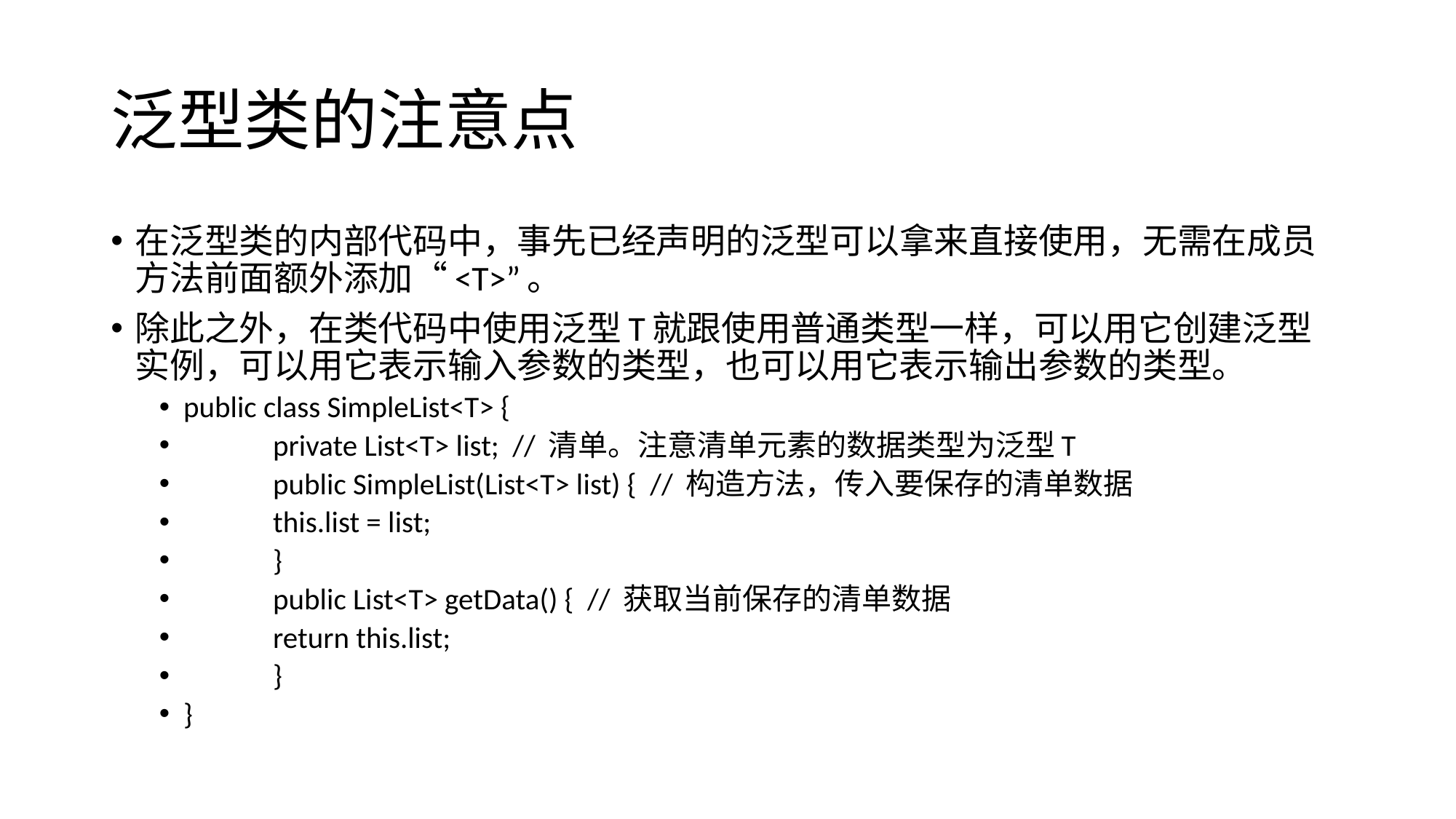

# 泛型类的注意点
在泛型类的内部代码中，事先已经声明的泛型可以拿来直接使用，无需在成员方法前面额外添加“<T>”。
除此之外，在类代码中使用泛型T就跟使用普通类型一样，可以用它创建泛型实例，可以用它表示输入参数的类型，也可以用它表示输出参数的类型。
public class SimpleList<T> {
	private List<T> list;  // 清单。注意清单元素的数据类型为泛型T
	public SimpleList(List<T> list) {  // 构造方法，传入要保存的清单数据
		this.list = list;
	}
	public List<T> getData() {  // 获取当前保存的清单数据
		return this.list;
	}
}